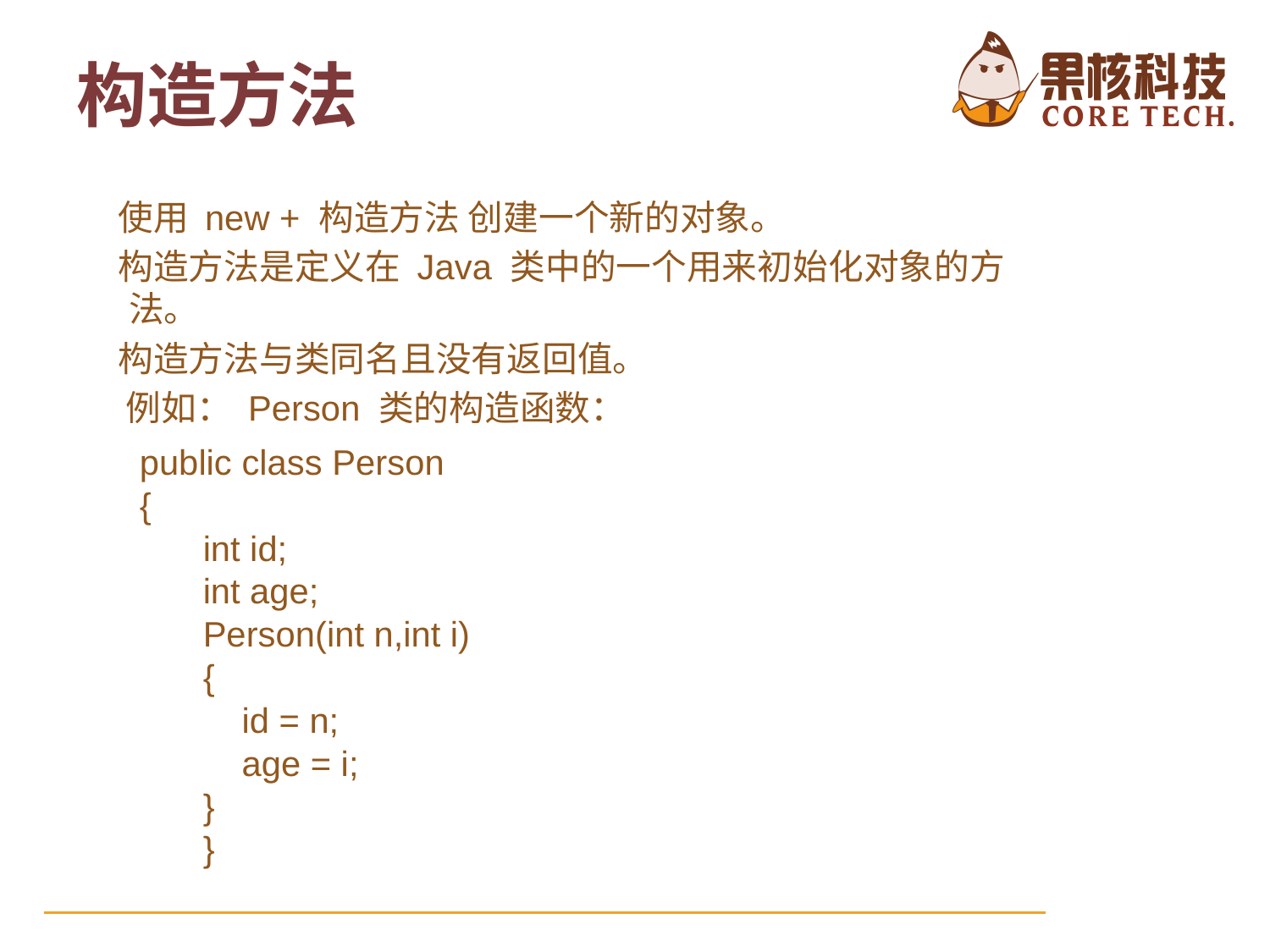

构造方法
       使用 new + 构造方法 创建一个新的对象。
       构造方法是定义在 Java 类中的一个用来初始化对象的方法。
       构造方法与类同名且没有返回值。
        例如： Person 类的构造函数：
public class Person
{
int id;
int age;
Person(int n,int i)
{
    id = n;
    age = i;
}
}